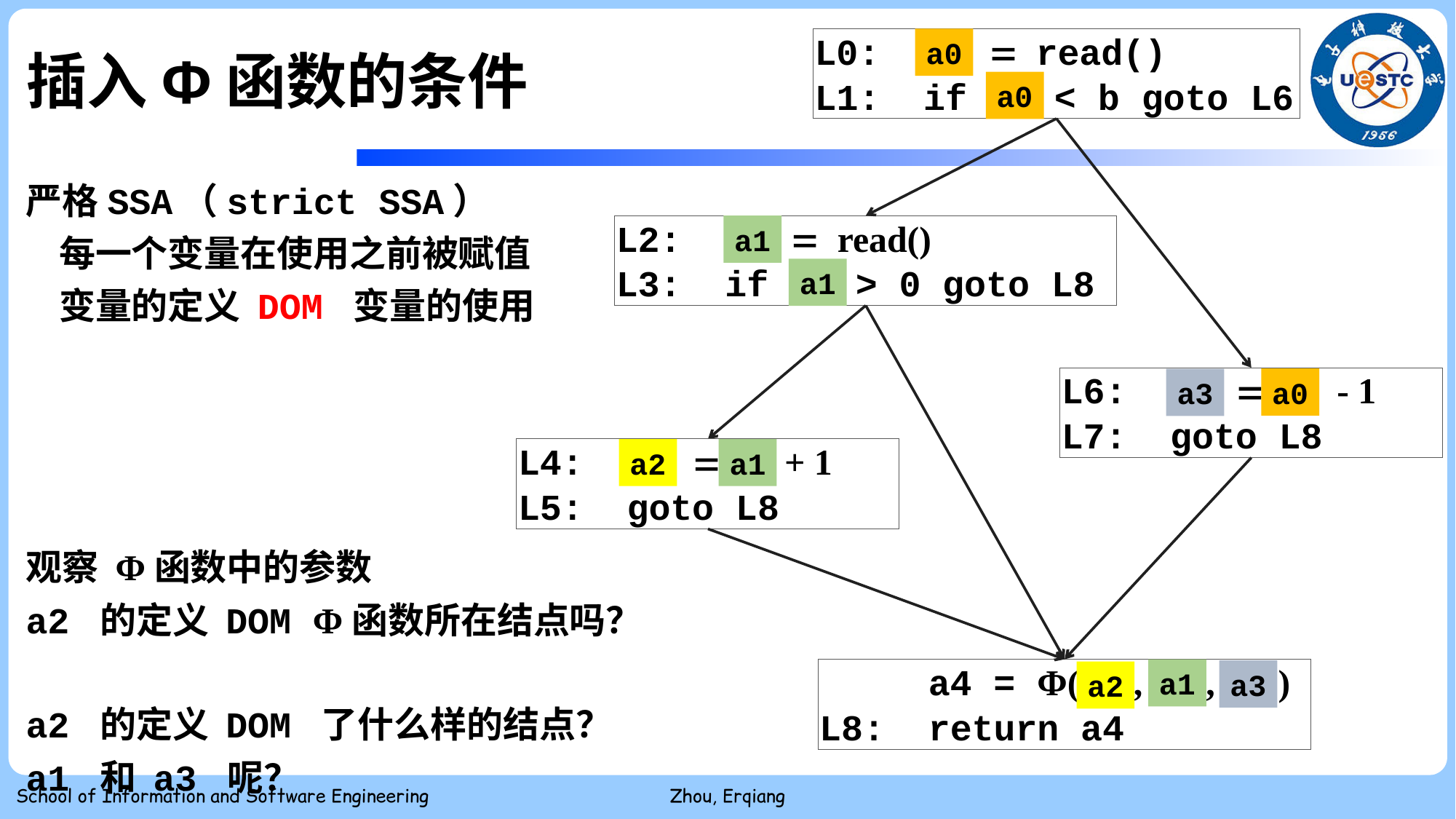

# 插入Φ函数的条件
L0:  a0 =  read()
L1:  if a0 < b goto L6
a0
a0
严格SSA（strict SSA）
   每一个变量在使用之前被赋值
   变量的定义 DOM 变量的使用

观察 Φ函数中的参数
a2 的定义 DOM Φ函数所在结点吗？
a2 的定义 DOM 了什么样的结点？
a1 和 a3 呢？
L2:  a1 =  read()
L3:  if a1 > 0 goto L8
a1
a1
L6:  a3 =  a0  - 1
L7:  goto L8
a0
a3
L4:  a2 =  a1 + 1
L5:  goto L8
a2
a1

     a4 = Φ( a2 ,  a1 , a3  )
L8:  return a4
a1
a3
a2
School of Information and Software Engineering
Zhou, Erqiang
78